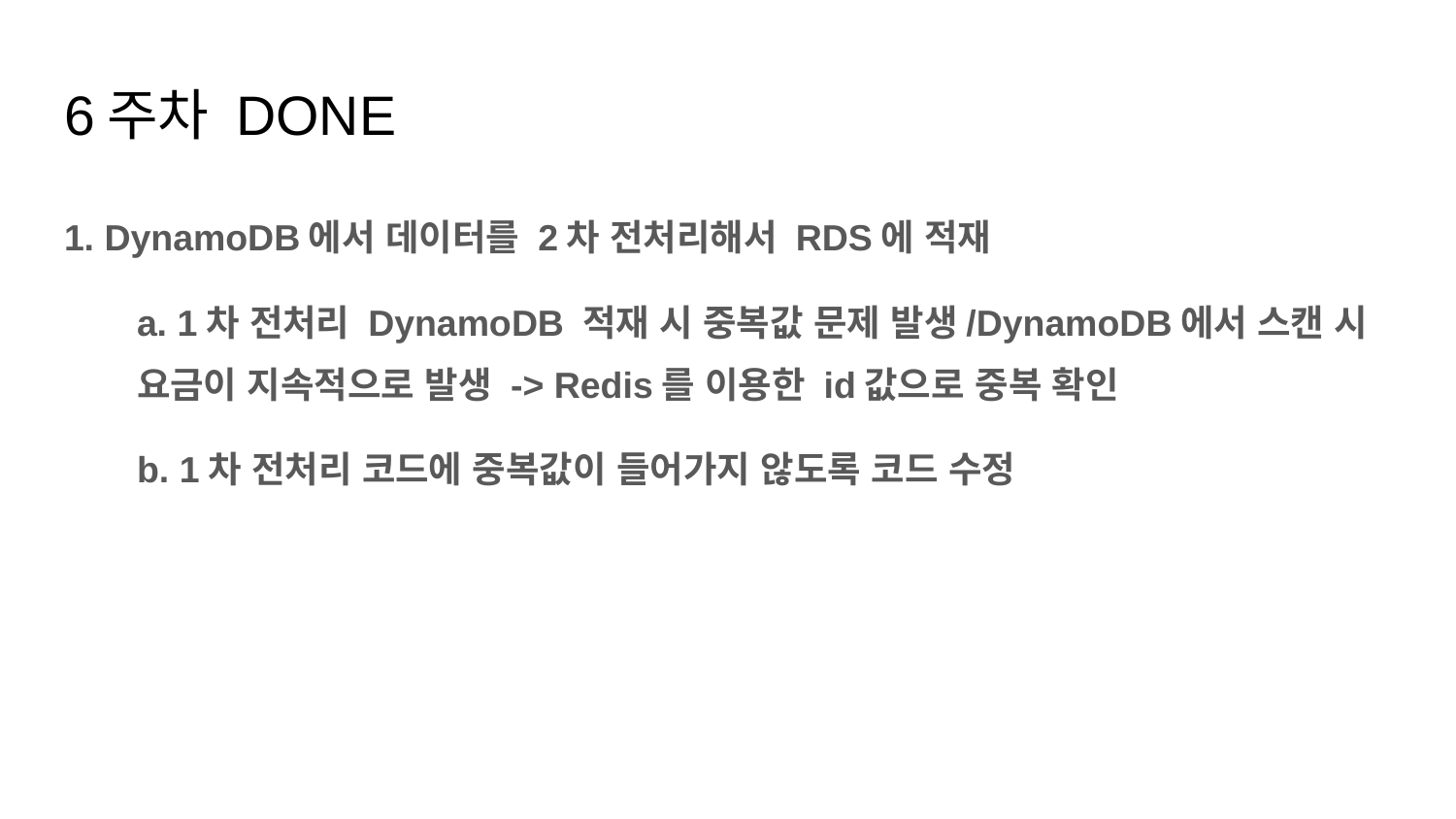

# 6주차 DONE
1. DynamoDB에서 데이터를 2차 전처리해서 RDS에 적재
a. 1차 전처리 DynamoDB 적재 시 중복값 문제 발생/DynamoDB에서 스캔 시 요금이 지속적으로 발생 -> Redis를 이용한 id값으로 중복 확인
b. 1차 전처리 코드에 중복값이 들어가지 않도록 코드 수정